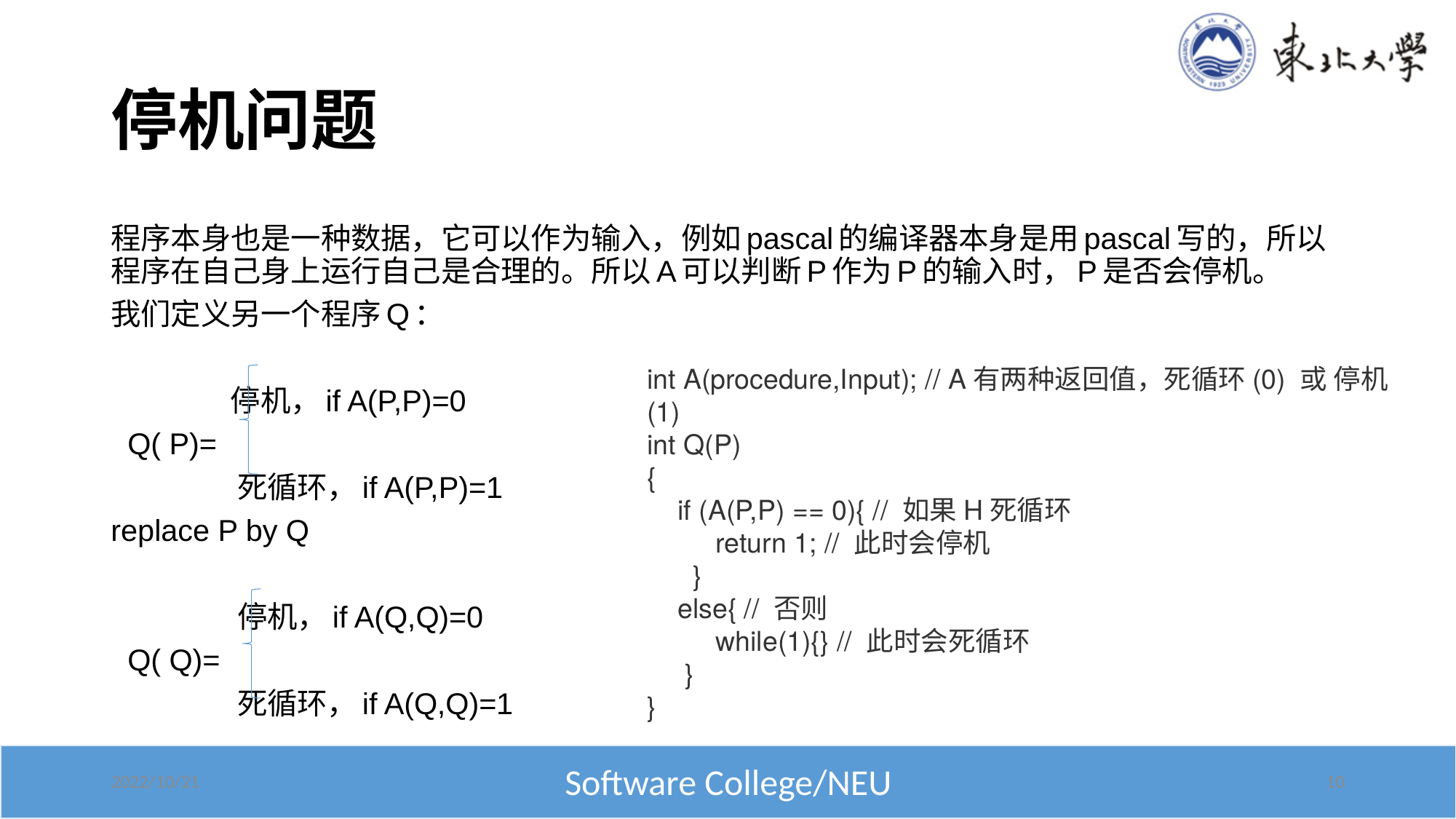

# 停机问题
程序本身也是一种数据，它可以作为输入，例如pascal的编译器本身是用pascal写的，所以程序在自己身上运行自己是合理的。所以A可以判断P作为P的输入时，P是否会停机。
我们定义另一个程序Q：

                 停机，if A(P,P)=0
  Q( P)=
                  死循环，if A(P,P)=1
replace P by Q

                  停机，if A(Q,Q)=0
  Q( Q)=
                  死循环，if A(Q,Q)=1

int A(procedure,Input); // A有两种返回值，死循环(0) 或 停机(1)
int Q(P)
{
    if (A(P,P) == 0){ // 如果H死循环
         return 1; // 此时会停机
      }
    else{ // 否则
         while(1){} // 此时会死循环
     }
}